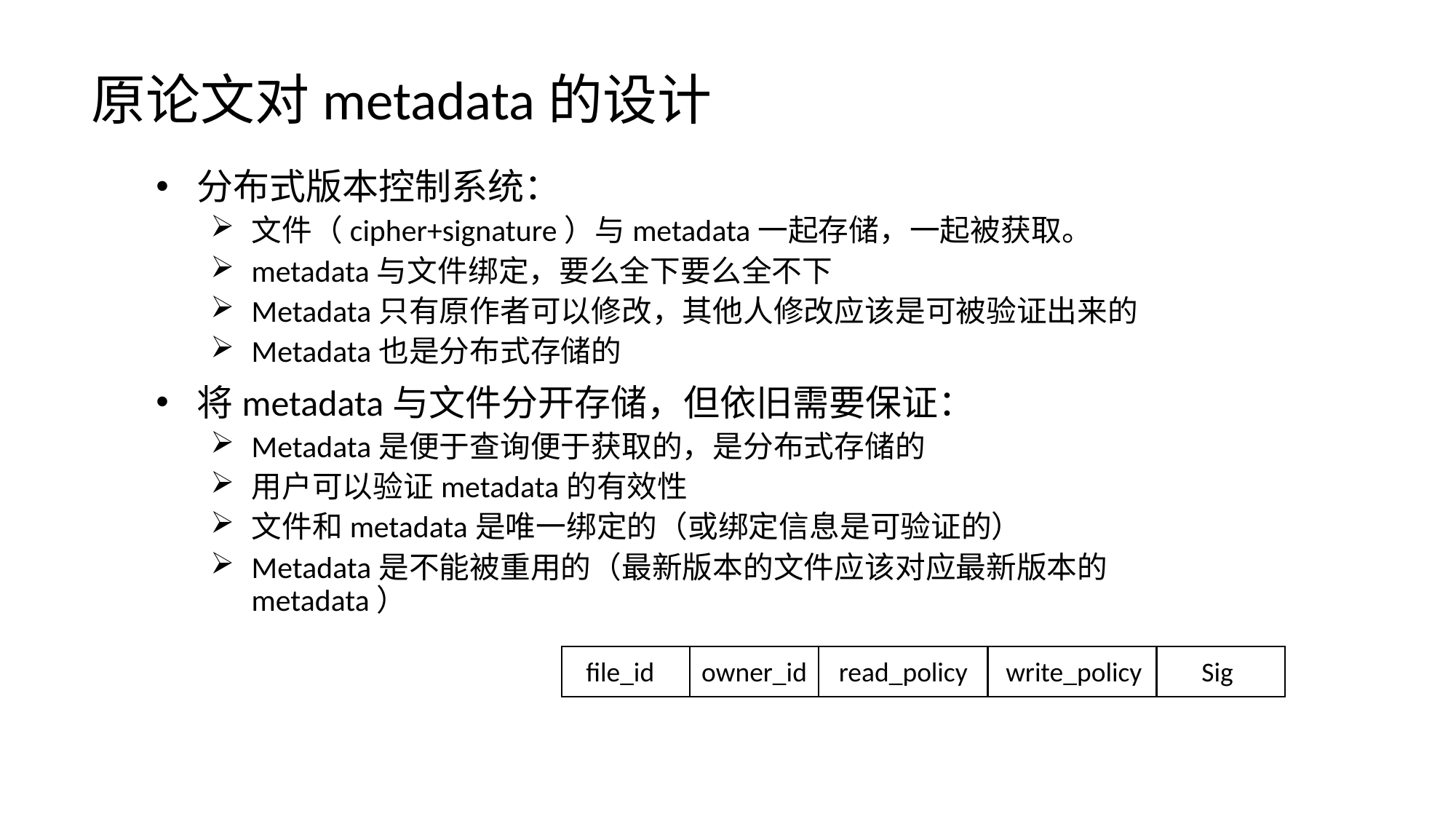

# 原论文对metadata的设计
分布式版本控制系统：
文件（cipher+signature）与metadata一起存储，一起被获取。
metadata与文件绑定，要么全下要么全不下
Metadata只有原作者可以修改，其他人修改应该是可被验证出来的
Metadata也是分布式存储的
将metadata与文件分开存储，但依旧需要保证：
Metadata是便于查询便于获取的，是分布式存储的
用户可以验证metadata的有效性
文件和metadata是唯一绑定的（或绑定信息是可验证的）
Metadata是不能被重用的（最新版本的文件应该对应最新版本的metadata）

file_id
owner_id
read_policy
write_policy
Sig